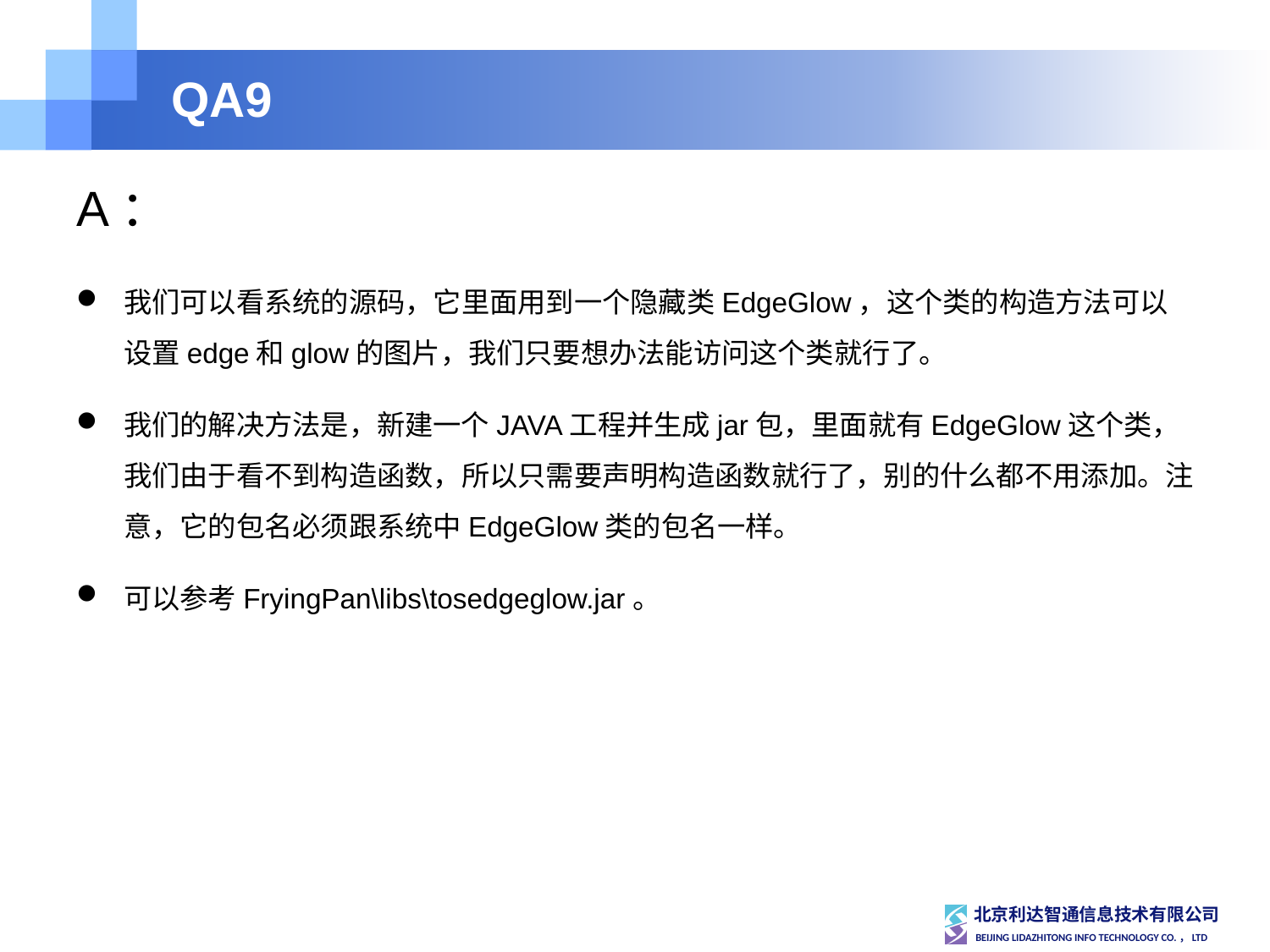

# QA9
A：
我们可以看系统的源码，它里面用到一个隐藏类EdgeGlow，这个类的构造方法可以设置edge和glow的图片，我们只要想办法能访问这个类就行了。
我们的解决方法是，新建一个JAVA工程并生成jar包，里面就有EdgeGlow这个类，我们由于看不到构造函数，所以只需要声明构造函数就行了，别的什么都不用添加。注意，它的包名必须跟系统中EdgeGlow类的包名一样。
可以参考FryingPan\libs\tosedgeglow.jar。